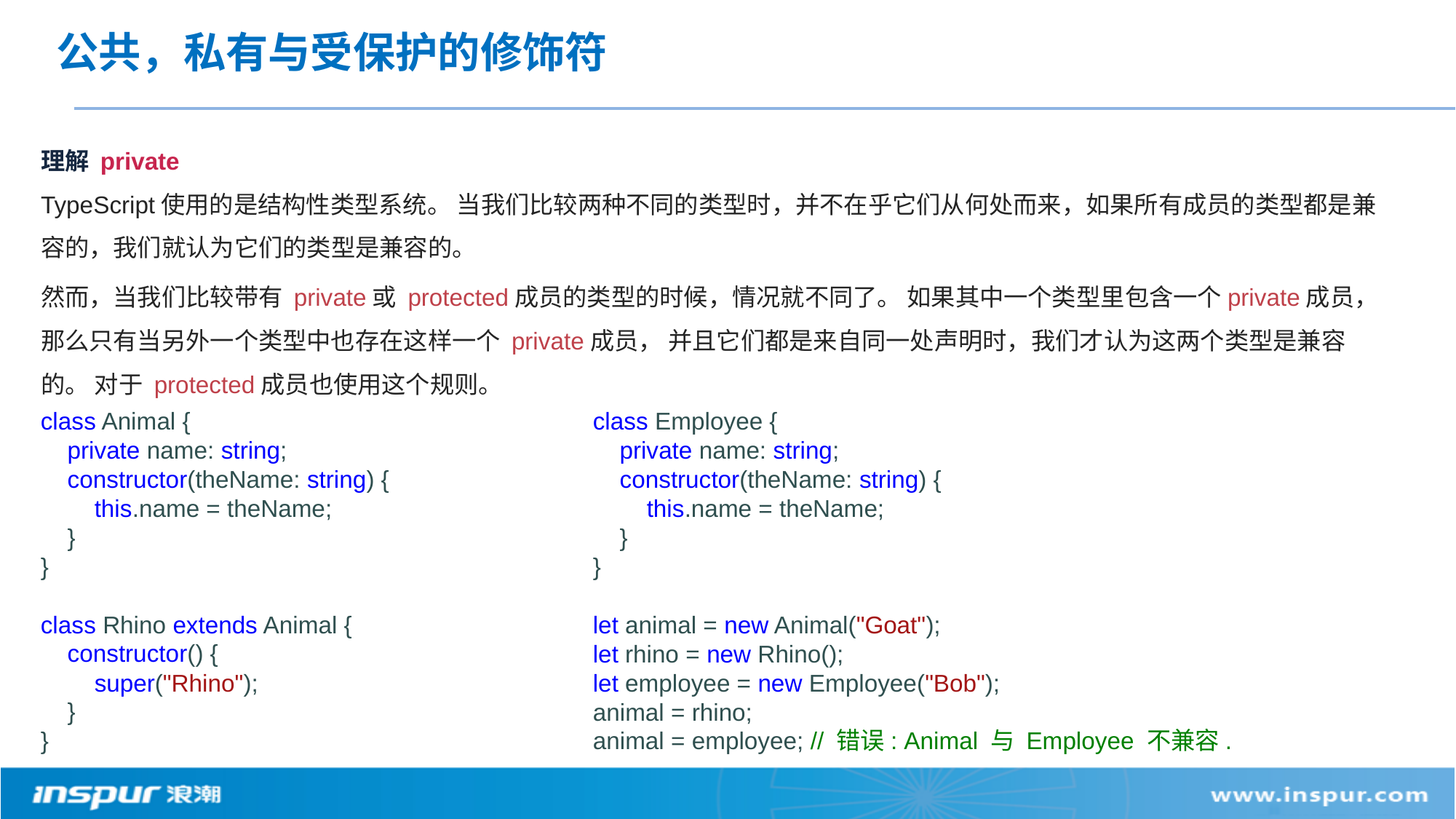

# 公共，私有与受保护的修饰符
理解 private
TypeScript使用的是结构性类型系统。 当我们比较两种不同的类型时，并不在乎它们从何处而来，如果所有成员的类型都是兼容的，我们就认为它们的类型是兼容的。
然而，当我们比较带有 private或 protected成员的类型的时候，情况就不同了。 如果其中一个类型里包含一个private成员，那么只有当另外一个类型中也存在这样一个 private成员， 并且它们都是来自同一处声明时，我们才认为这两个类型是兼容的。 对于 protected成员也使用这个规则。
class Animal {
    private name: string;
    constructor(theName: string) {
        this.name = theName;
    }
}

class Rhino extends Animal {
    constructor() {
        super("Rhino");
    }
}

class Employee {
    private name: string;
    constructor(theName: string) {
        this.name = theName;
    }
}

let animal = new Animal("Goat");
let rhino = new Rhino();
let employee = new Employee("Bob");
animal = rhino;
animal = employee; // 错误: Animal 与 Employee 不兼容.